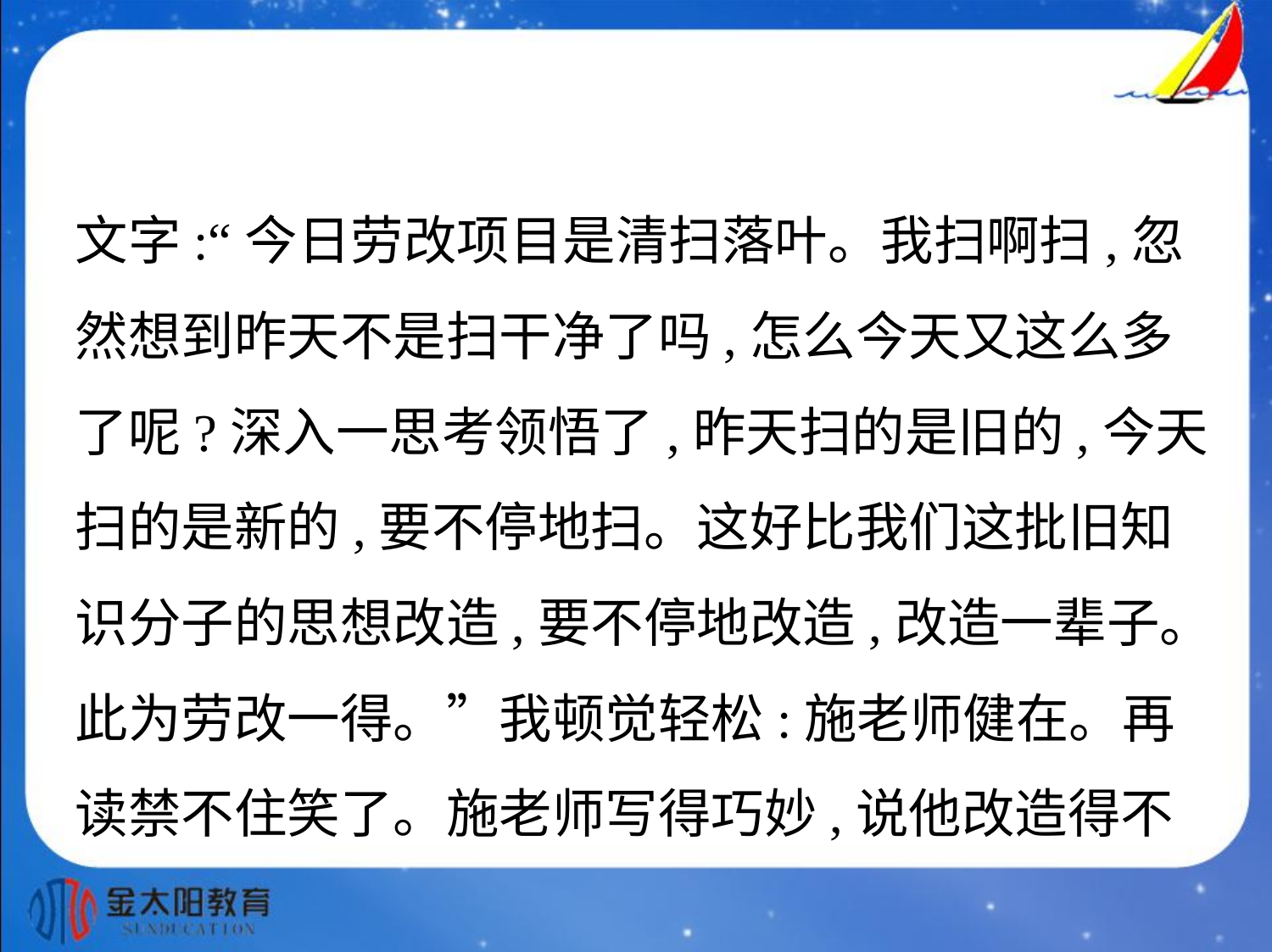

文字:“今日劳改项目是清扫落叶。我扫啊扫,忽
然想到昨天不是扫干净了吗,怎么今天又这么多
了呢?深入一思考领悟了,昨天扫的是旧的,今天
扫的是新的,要不停地扫。这好比我们这批旧知
识分子的思想改造,要不停地改造,改造一辈子。
此为劳改一得。”我顿觉轻松:施老师健在。再
读禁不住笑了。施老师写得巧妙,说他改造得不